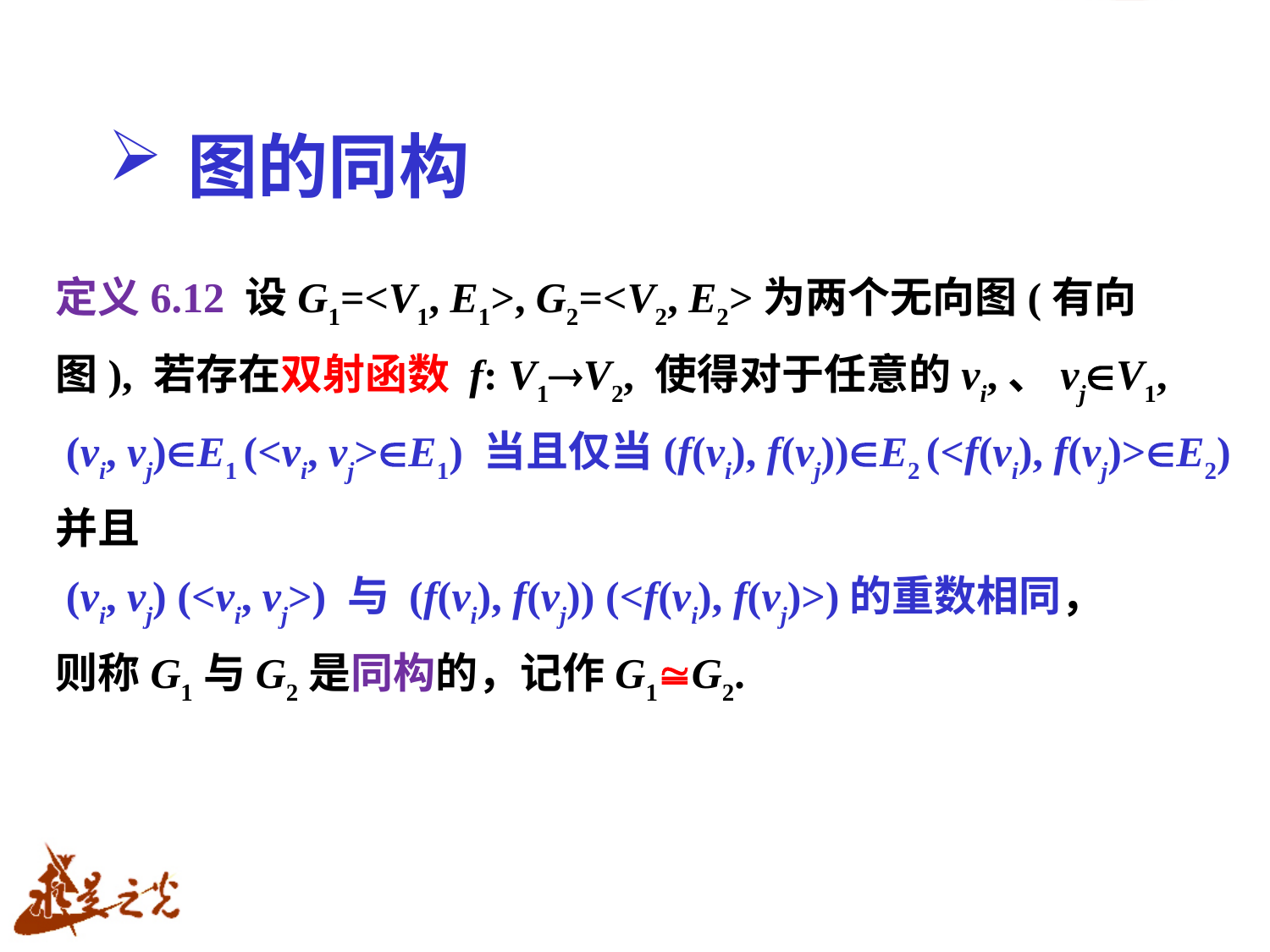

# 图的同构
定义6.12 设G1=<V1, E1>, G2=<V2, E2>为两个无向图(有向
图), 若存在双射函数 f: V1→V2, 使得对于任意的vi,、vj∈V1,
 (vi, vj)∈E1 (<vi, vj>∈E1) 当且仅当(f(vi), f(vj))∈E2 (<f(vi), f(vj)>∈E2)
并且
 (vi, vj) (<vi, vj>) 与 (f(vi), f(vj)) (<f(vi), f(vj)>)的重数相同，
则称G1与G2是同构的，记作G1≅G2.
25